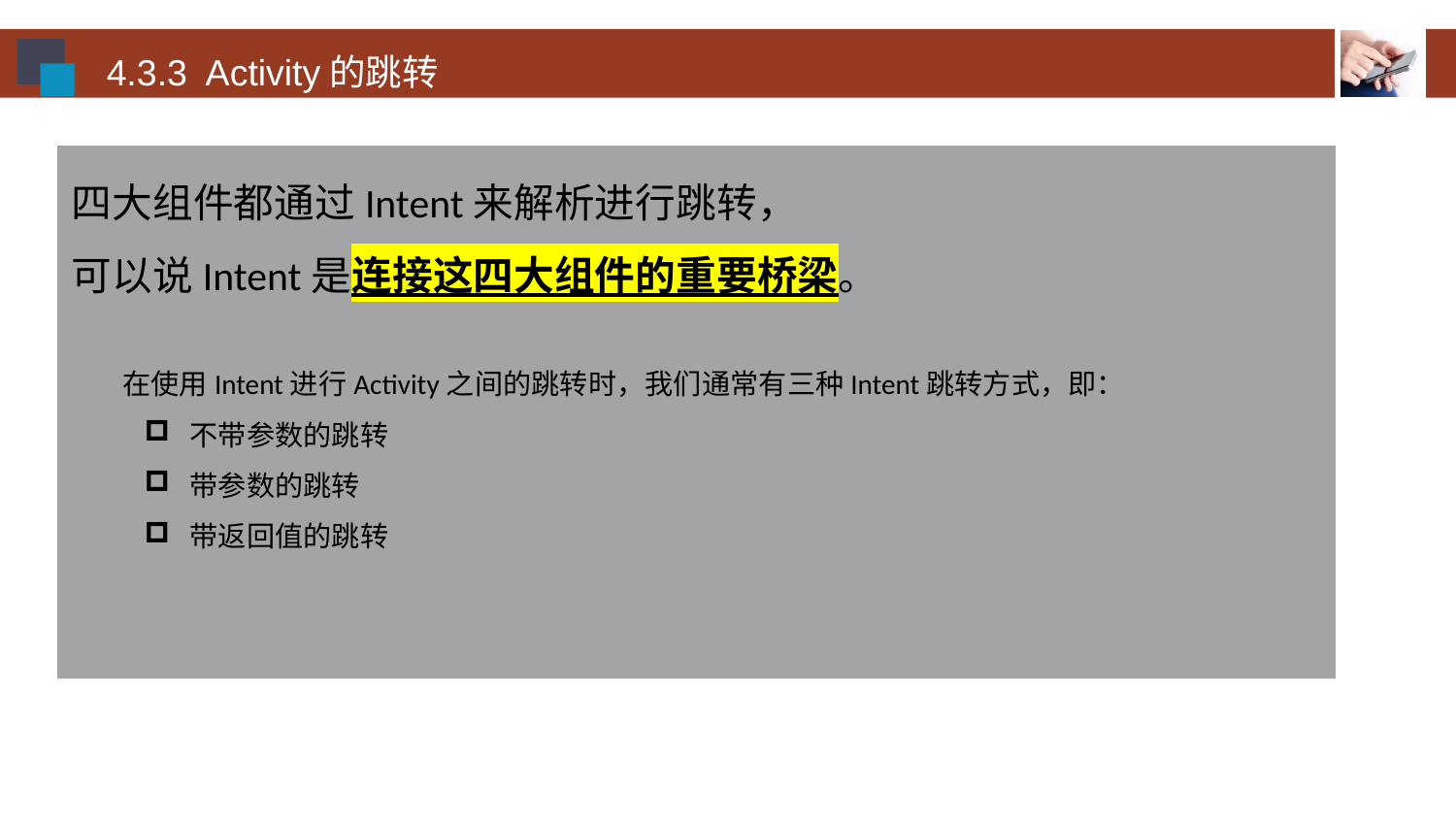

4.3.3  Activity的跳转
四大组件都通过Intent来解析进行跳转，
可以说Intent是连接这四大组件的重要桥梁。

       在使用Intent进行Activity之间的跳转时，我们通常有三种Intent跳转方式，即：
不带参数的跳转
带参数的跳转
带返回值的跳转